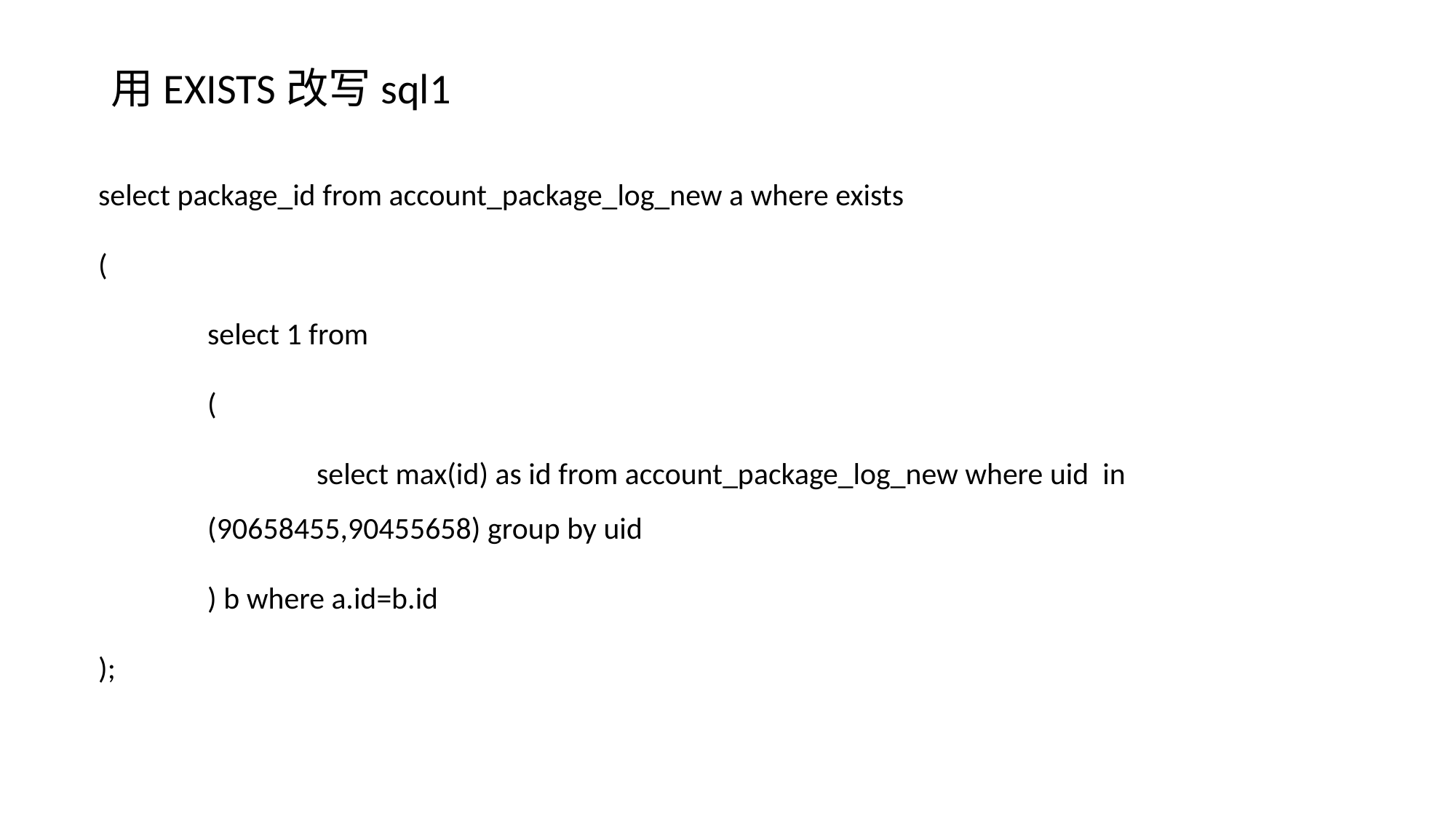

# 用EXISTS改写sql1
select package_id from account_package_log_new a where exists
(
	select 1 from
	(
		select max(id) as id from account_package_log_new where uid  in 			(90658455,90455658) group by uid
	) b where a.id=b.id
);